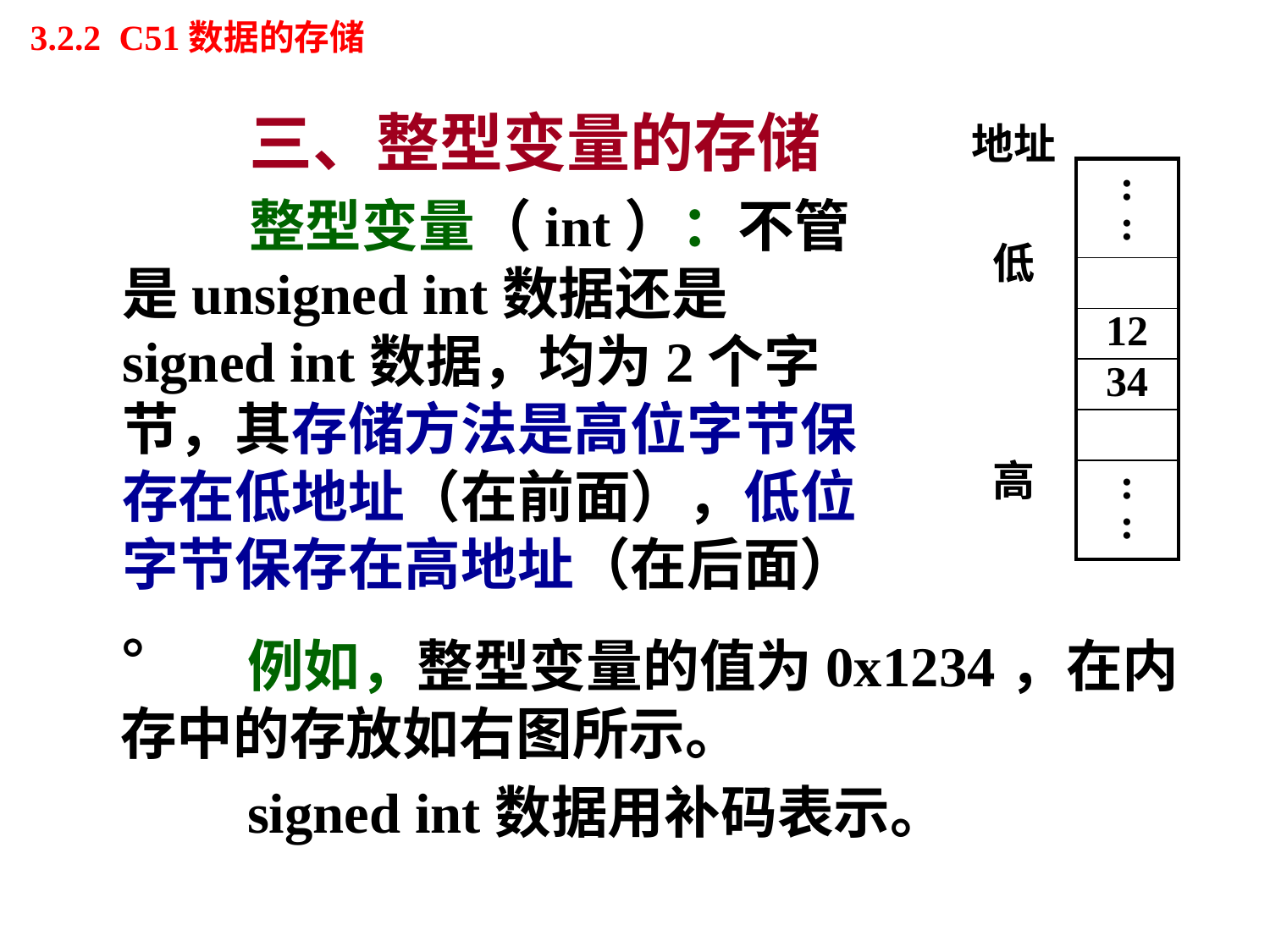

# 3.2.2  C51数据的存储
		三、整型变量的存储
		整型变量（int）：不管是unsigned int数据还是signed int数据，均为2个字节，其存储方法是高位字节保存在低地址（在前面），低位字节保存在高地址（在后面） 。
地址

低

高
| : : |
| --- |
|  |
| 12 |
| 34 |
|  |
| : : |
		例如，整型变量的值为0x1234，在内存中的存放如右图所示。
		signed int数据用补码表示。